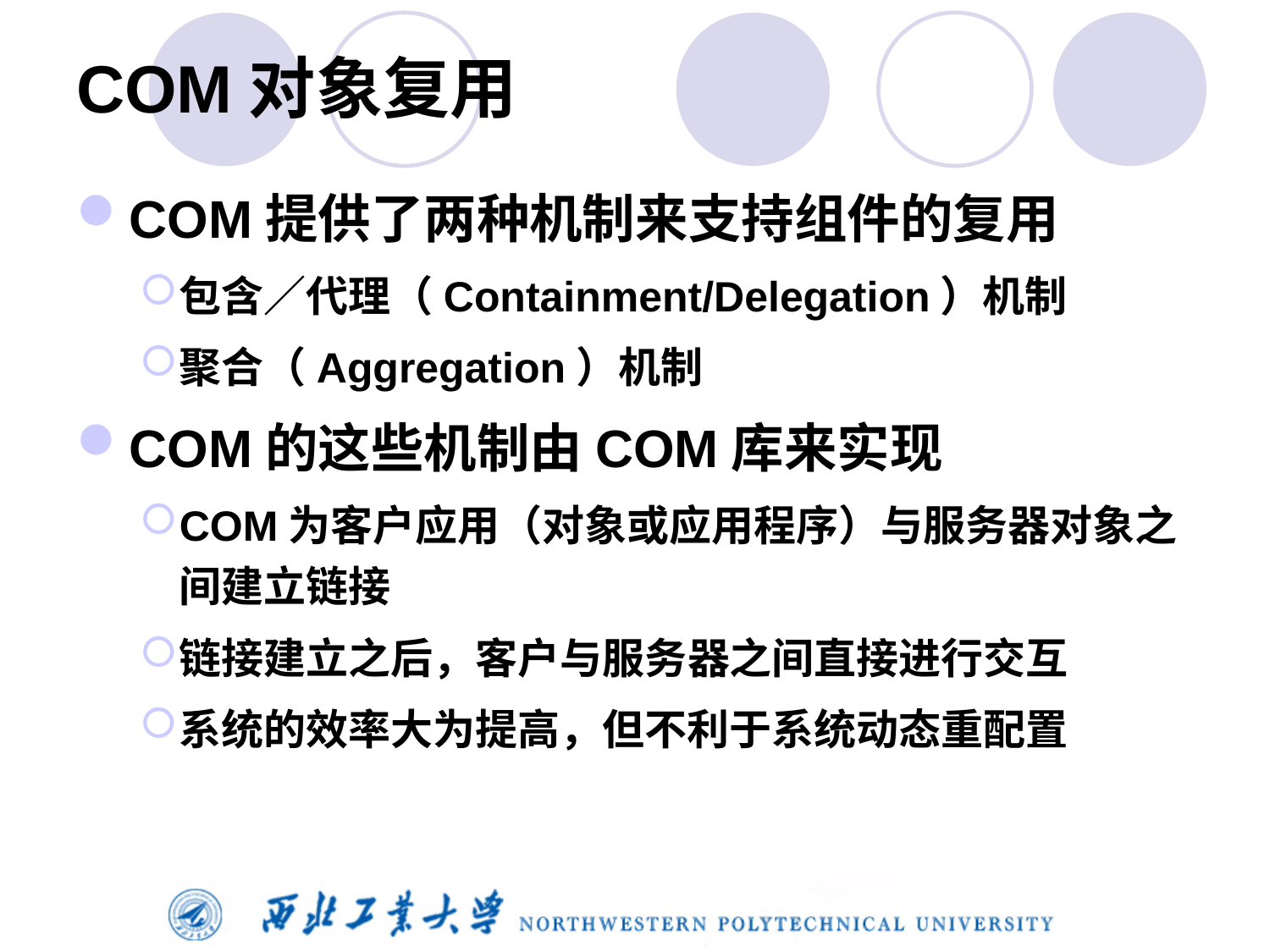

# COM对象复用
COM提供了两种机制来支持组件的复用
包含／代理（Containment/Delegation）机制
聚合（Aggregation）机制
COM的这些机制由COM库来实现
COM为客户应用（对象或应用程序）与服务器对象之间建立链接
链接建立之后，客户与服务器之间直接进行交互
系统的效率大为提高，但不利于系统动态重配置